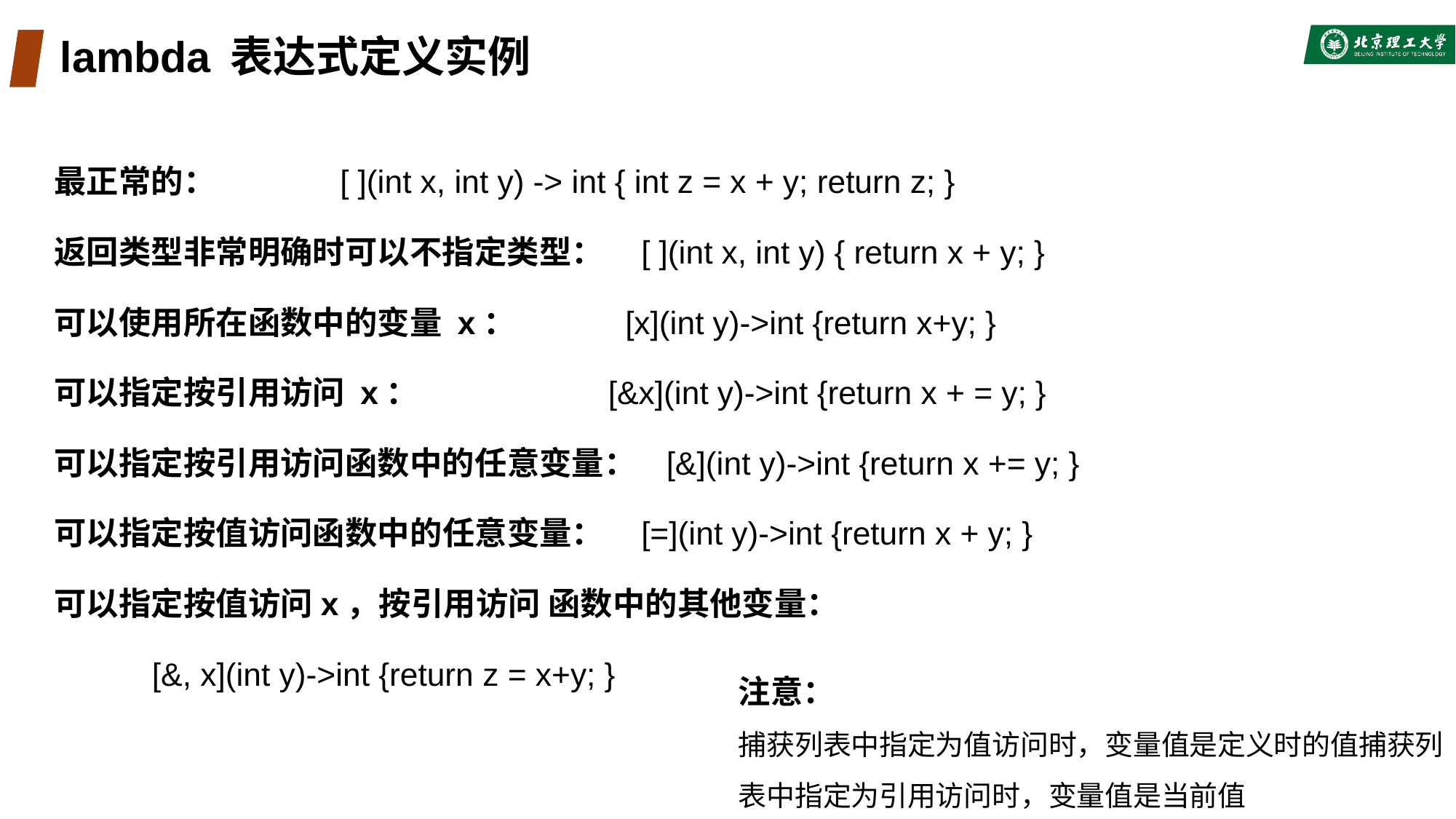

# lambda 表达式定义实例
最正常的：                [ ](int x, int y) -> int { int z = x + y; return z; }
返回类型非常明确时可以不指定类型：    [ ](int x, int y) { return x + y; }
可以使用所在函数中的变量 x：              [x](int y)->int {return x+y; }
可以指定按引用访问 x：                         [&x](int y)->int {return x + = y; }
可以指定按引用访问函数中的任意变量：   [&](int y)->int {return x += y; }
可以指定按值访问函数中的任意变量：    [=](int y)->int {return x + y; }
可以指定按值访问x，按引用访问 函数中的其他变量：
           [&, x](int y)->int {return z = x+y; }
注意：
捕获列表中指定为值访问时，变量值是定义时的值捕获列表中指定为引用访问时，变量值是当前值